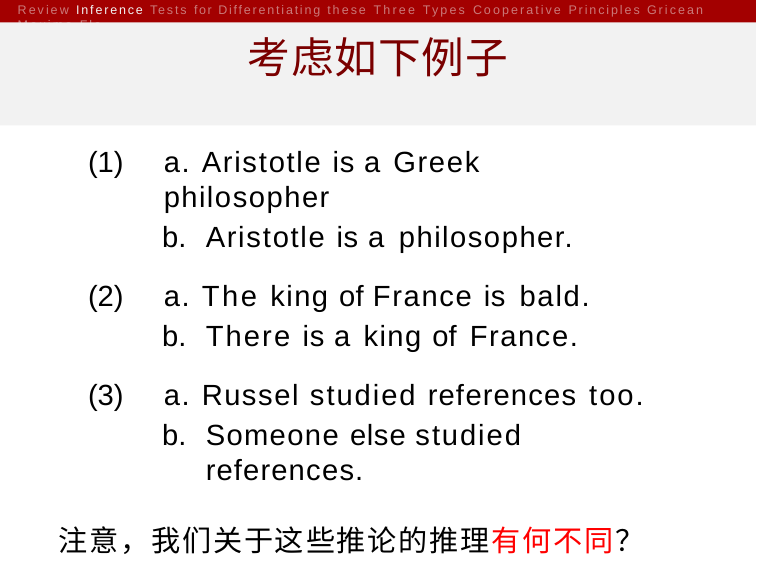

Review Inference Tests for Differentiating these Three Types Cooperative Principles Gricean Maxims Flo
# 考虑如下例子
a. Aristotle is a Greek philosopher
Aristotle is a philosopher.

a. The king of France is bald.
There is a king of France.

a. Russel studied references too.
Someone else studied references.

注意，我们关于这些推论的推理有何不同？